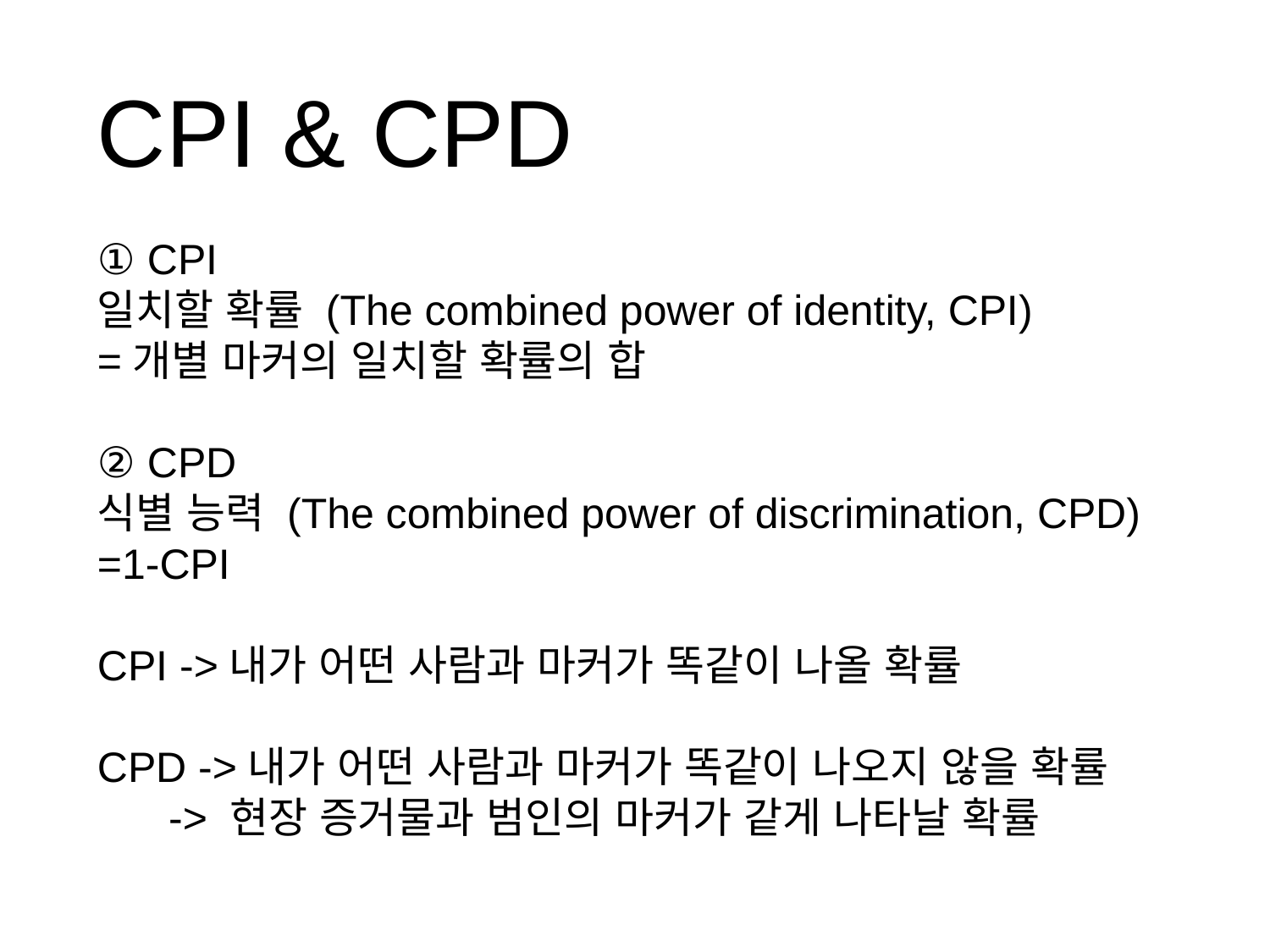

CPI & CPD
① CPI
일치할 확률 (The combined power of identity, CPI)
=개별 마커의 일치할 확률의 합

② CPD
식별 능력 (The combined power of discrimination, CPD)
=1-CPI

CPI ->내가 어떤 사람과 마커가 똑같이 나올 확률

CPD ->내가 어떤 사람과 마커가 똑같이 나오지 않을 확률
      -> 현장 증거물과 범인의 마커가 같게 나타날 확률